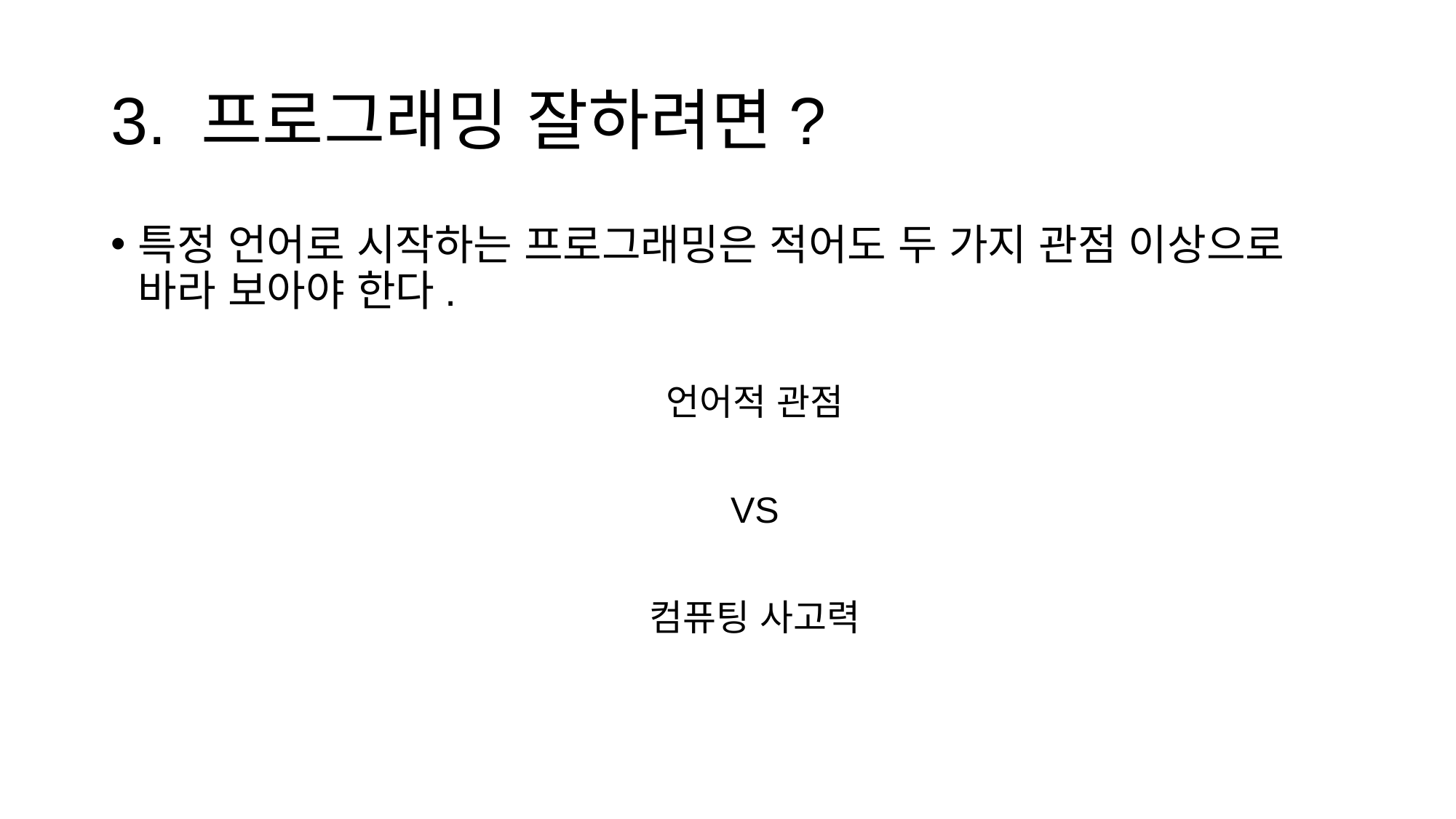

# 3. 프로그래밍 잘하려면?
특정 언어로 시작하는 프로그래밍은 적어도 두 가지 관점 이상으로 바라 보아야 한다.

언어적 관점

VS

컴퓨팅 사고력